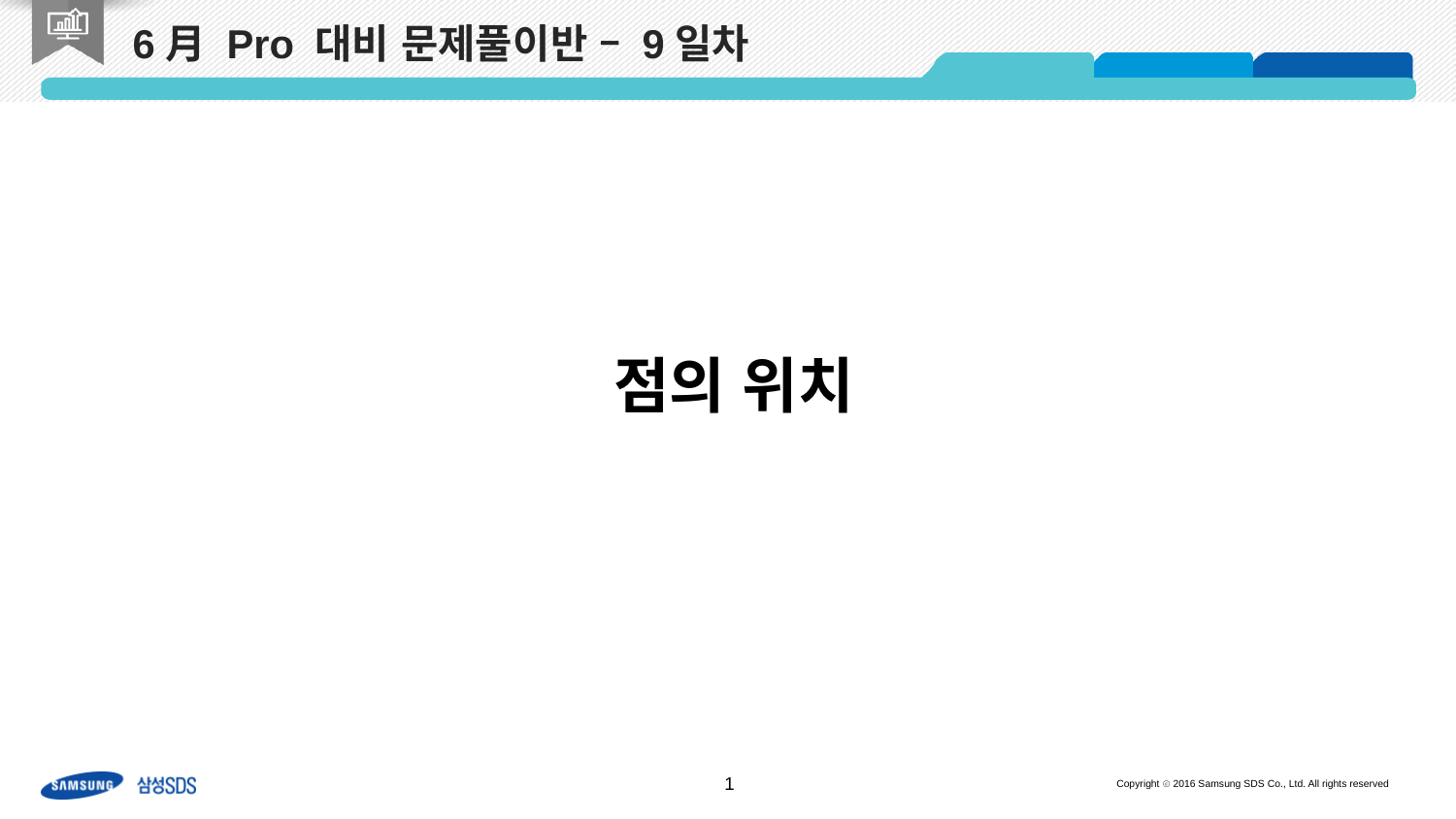

# 6月 Pro 대비 문제풀이반 – 9일차
점의 위치